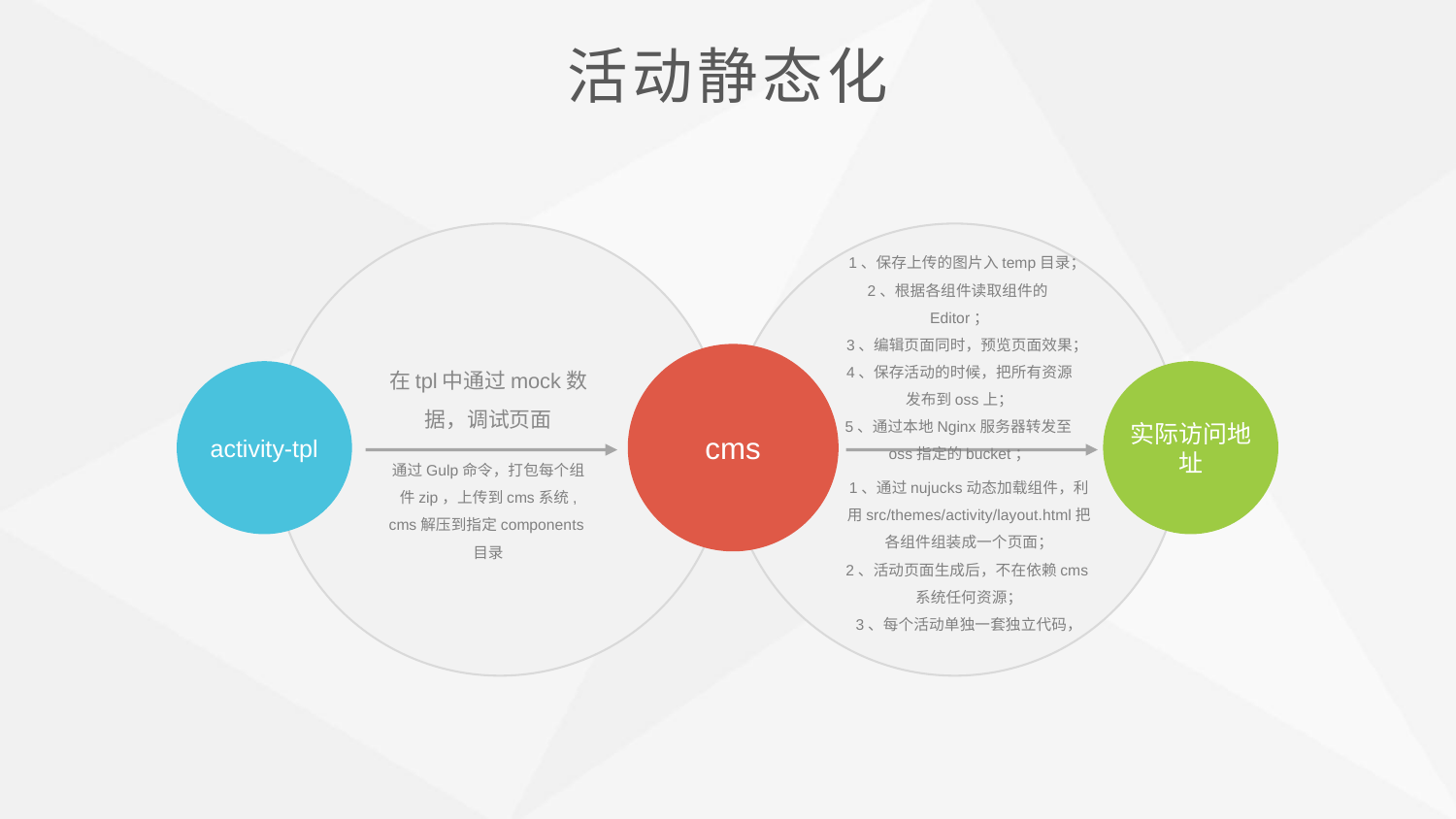

活动静态化

1、保存上传的图片入temp目录；
2、根据各组件读取组件的Editor；
3、编辑页面同时，预览页面效果；
4、保存活动的时候，把所有资源发布到oss上；
5、通过本地Nginx服务器转发至oss指定的bucket；
cms
在tpl中通过mock数据，调试页面
activity-tpl
实际访问地址

通过Gulp命令，打包每个组件zip，上传到cms系统, cms解压到指定components目录
1、通过nujucks动态加载组件，利用src/themes/activity/layout.html把各组件组装成一个页面；
2、活动页面生成后，不在依赖cms系统任何资源；
3、每个活动单独一套独立代码，